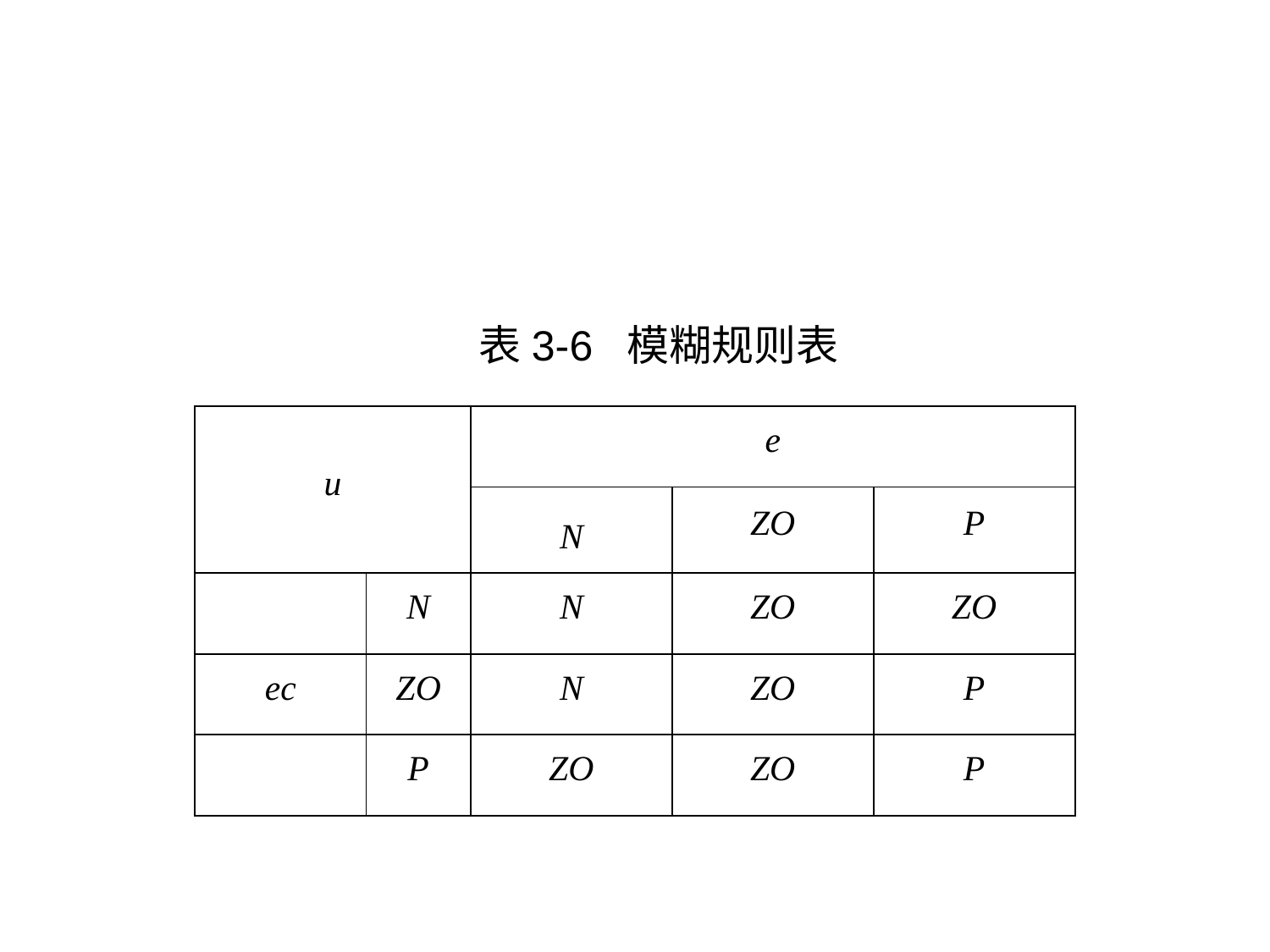

表3-6  模糊规则表
| u |  | e |  |  |
| --- | --- | --- | --- | --- |
|  |  | N | ZO | P |
|  | N | N | ZO | ZO |
| ec | ZO | N | ZO | P |
|  | P | ZO | ZO | P |